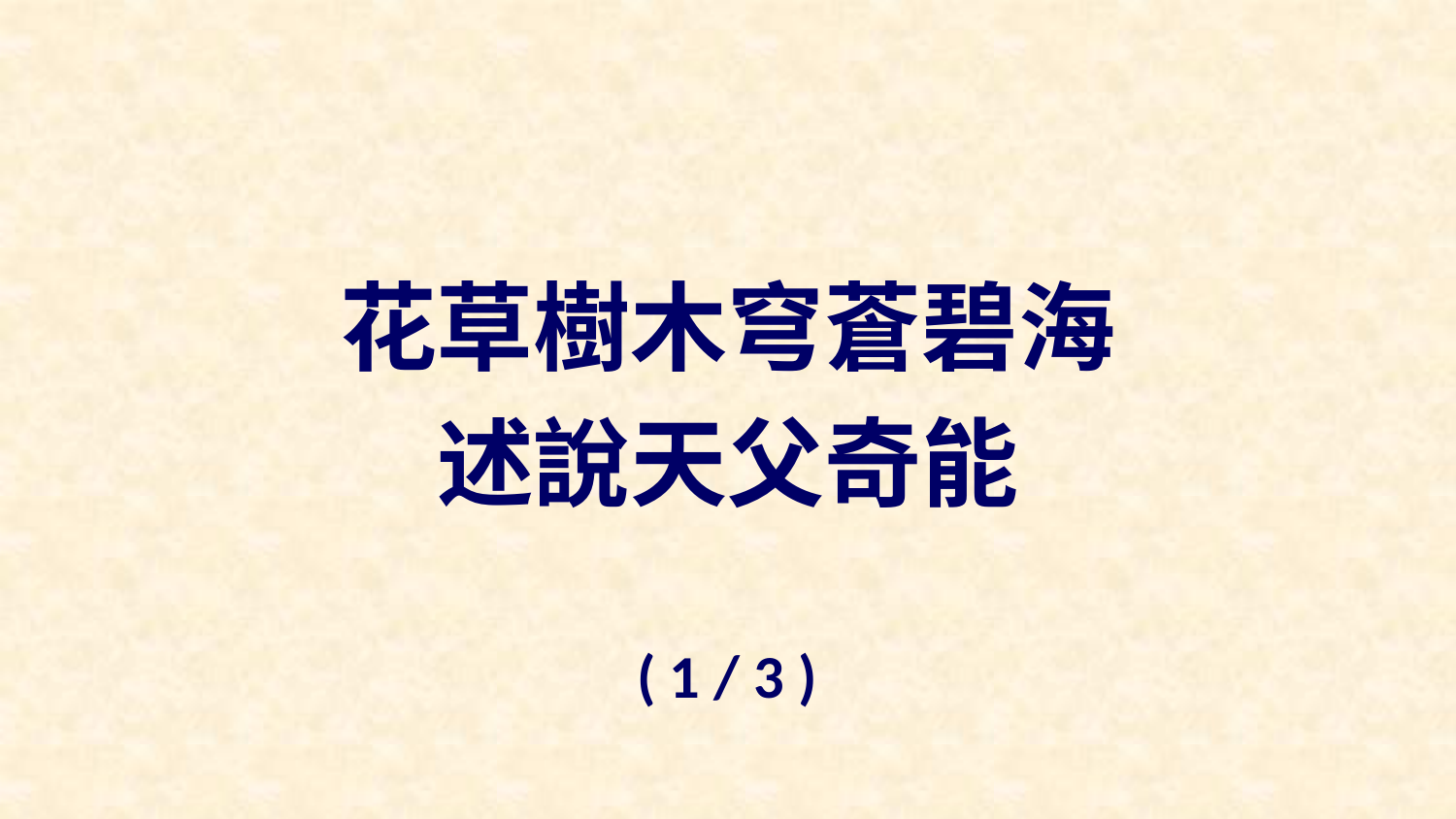

花草樹木穹蒼碧海
述說天父奇能
( 1 / 3 )